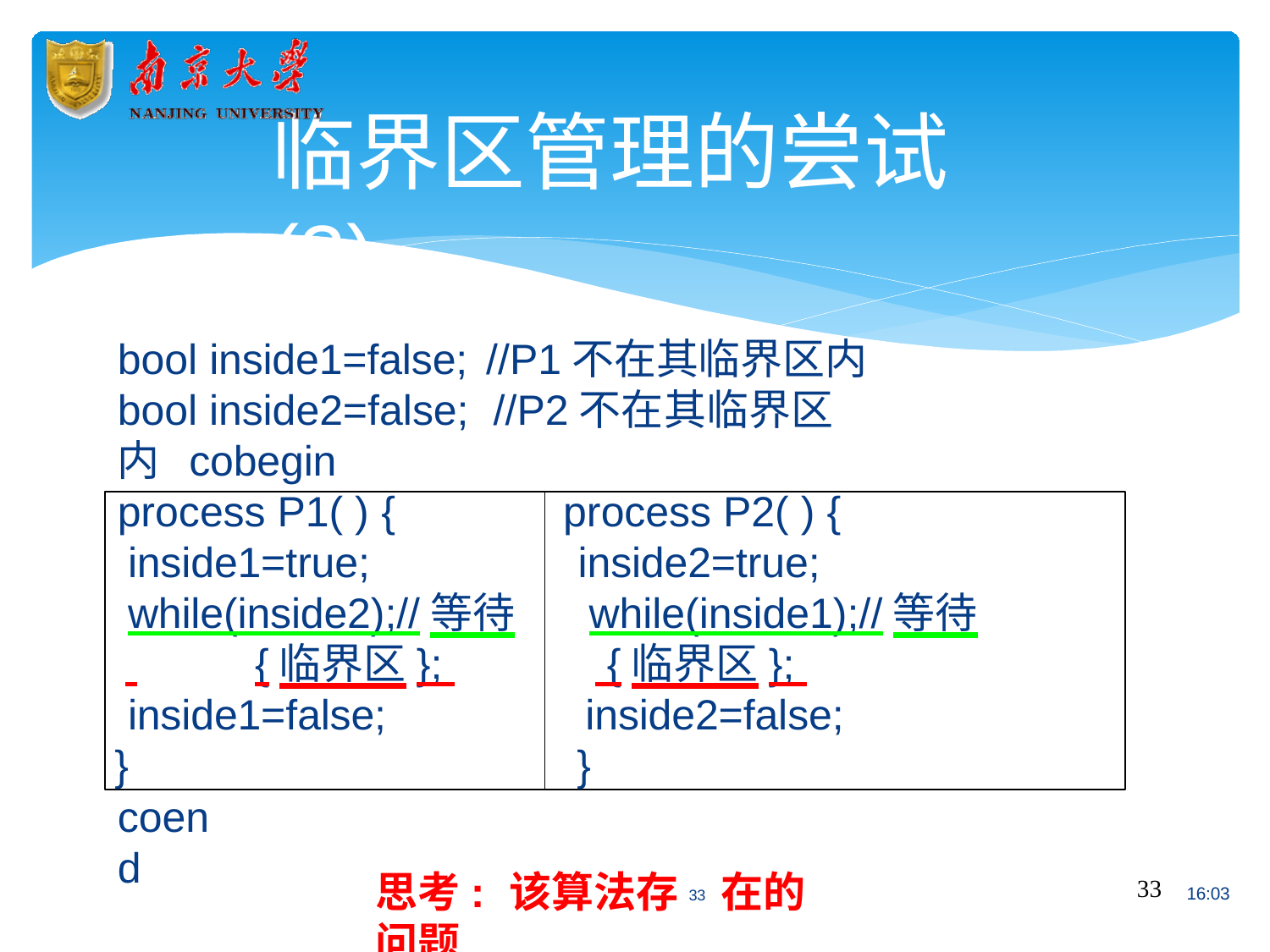

# 临界区管理的尝试 (3)

bool inside1=false;	//P1不在其临界区内 bool inside2=false;		//P2不在其临界区内  cobegin
process P1( ) {
inside1=true;
while(inside2);//等待
 	{临界区}; 	 inside1=false;
}
process P2( ) {
inside2=true;
while(inside1);//等待
 {临界区}; 	 inside2=false;
}
coend
思考: 该算法存33 在的问题
33
16:03